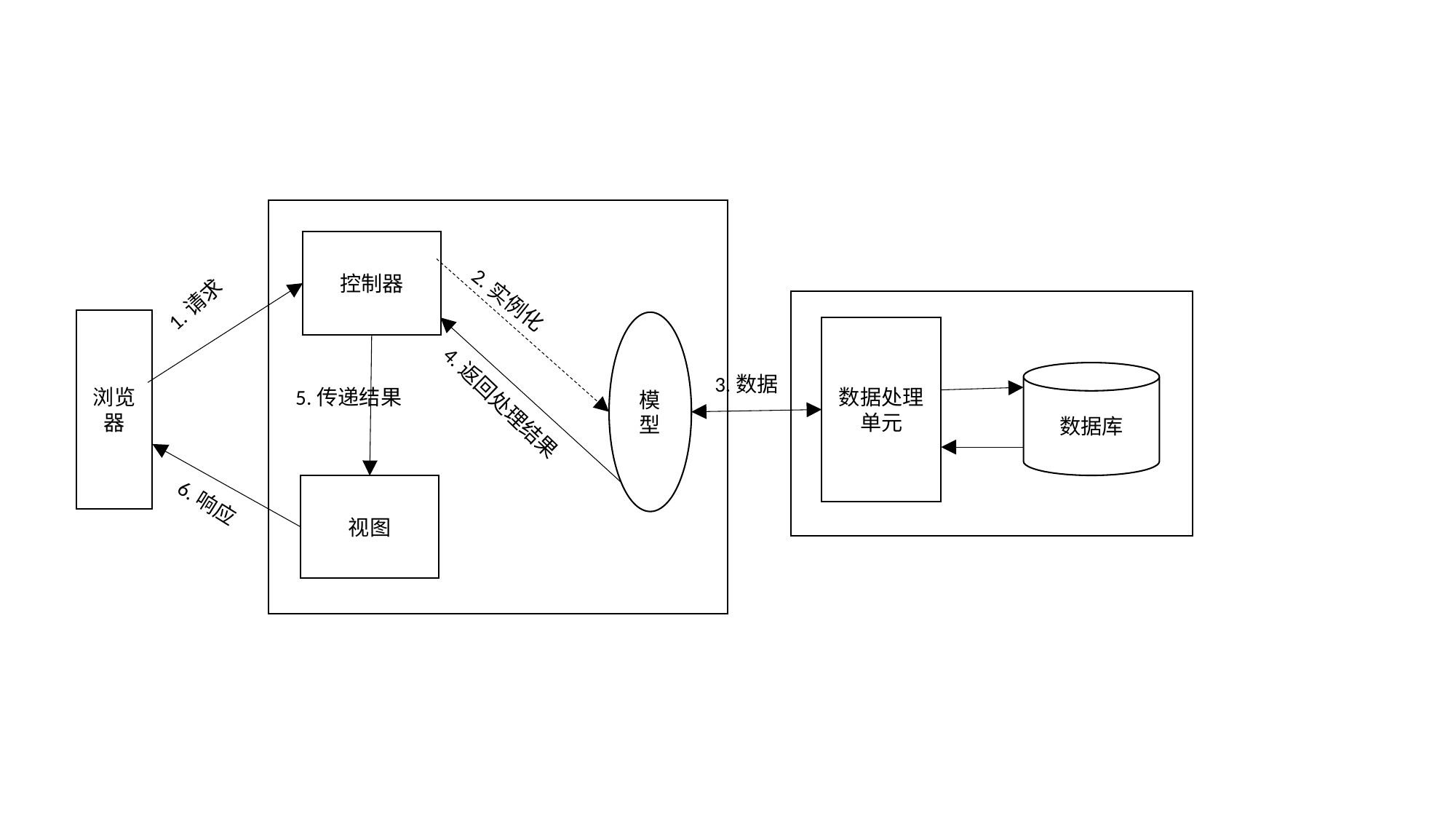

控制器
1.请求

2.实例化
浏览器
模型
数据处理单元
数据库
3.数据
5.传递结果
4.返回处理结果
视图
6.响应